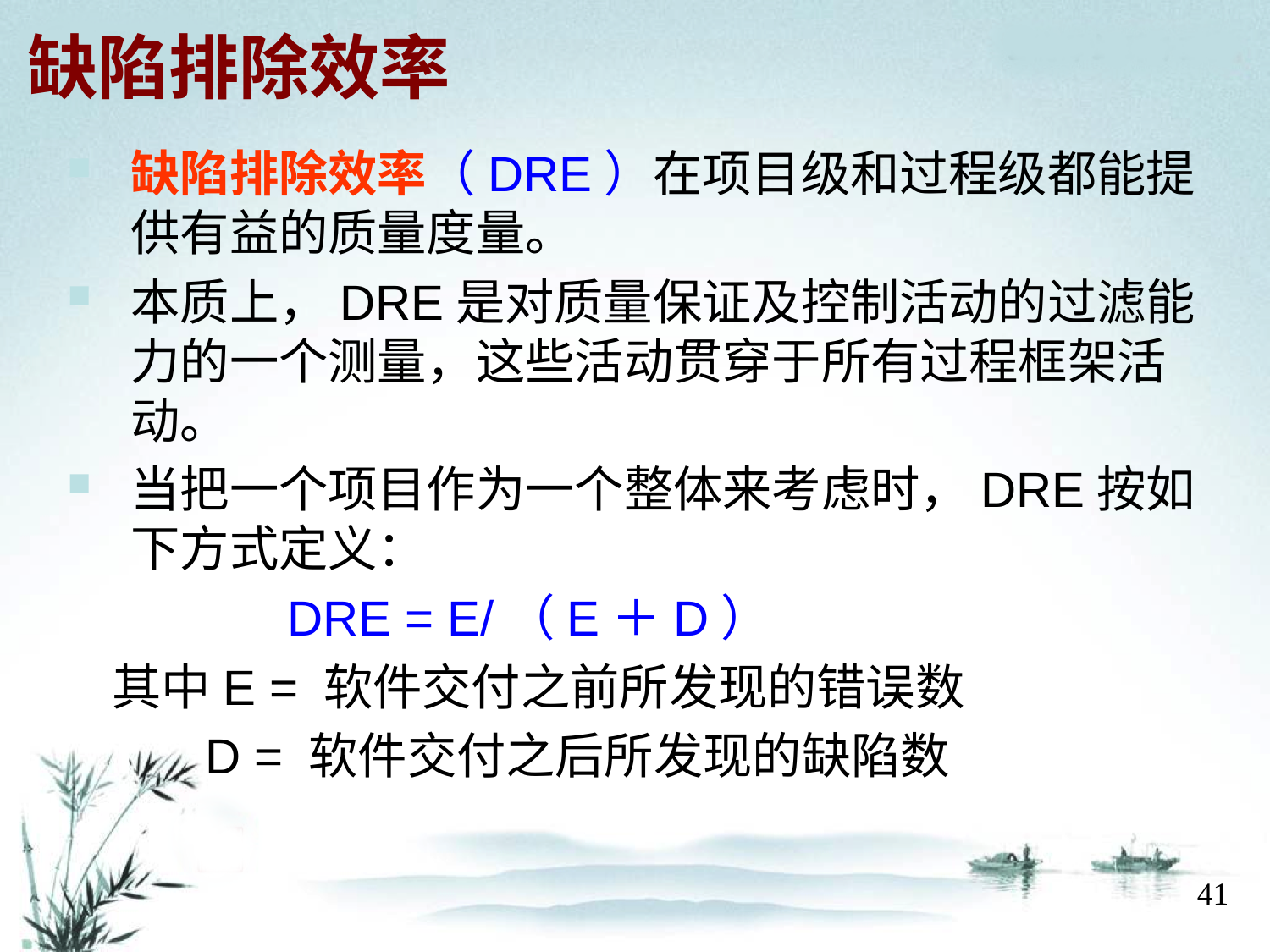

# 缺陷排除效率
缺陷排除效率（DRE）在项目级和过程级都能提供有益的质量度量。
本质上，DRE是对质量保证及控制活动的过滤能力的一个测量，这些活动贯穿于所有过程框架活动。
当把一个项目作为一个整体来考虑时，DRE按如下方式定义：
                DRE = E/（E＋D）
   其中E = 软件交付之前所发现的错误数
          D = 软件交付之后所发现的缺陷数
41